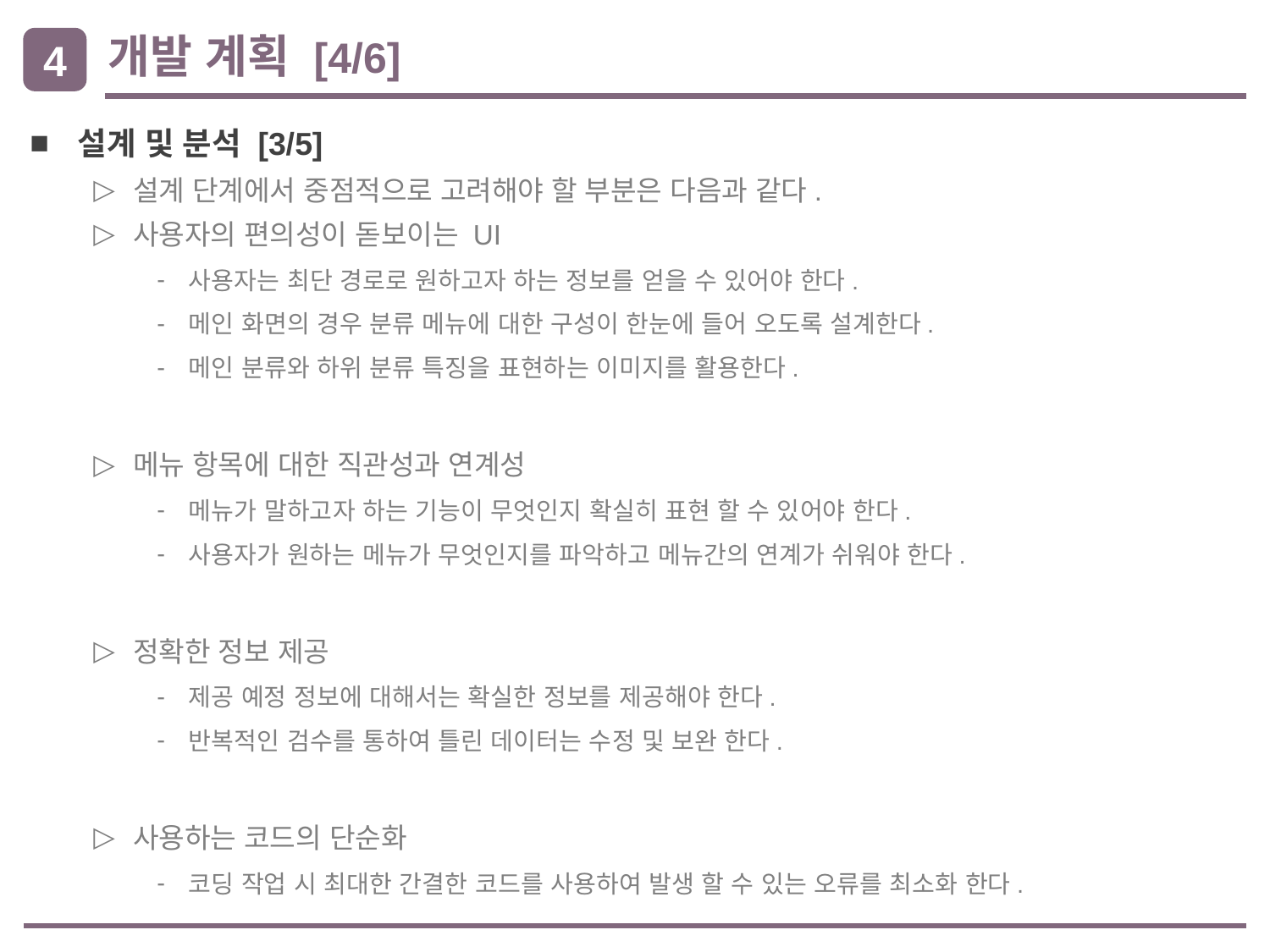

# 개발 계획 [4/6]
4
설계 및 분석 [3/5]
설계 단계에서 중점적으로 고려해야 할 부분은 다음과 같다.
사용자의 편의성이 돋보이는 UI
사용자는 최단 경로로 원하고자 하는 정보를 얻을 수 있어야 한다.
메인 화면의 경우 분류 메뉴에 대한 구성이 한눈에 들어 오도록 설계한다.
메인 분류와 하위 분류 특징을 표현하는 이미지를 활용한다.

메뉴 항목에 대한 직관성과 연계성
메뉴가 말하고자 하는 기능이 무엇인지 확실히 표현 할 수 있어야 한다.
사용자가 원하는 메뉴가 무엇인지를 파악하고 메뉴간의 연계가 쉬워야 한다.

정확한 정보 제공
제공 예정 정보에 대해서는 확실한 정보를 제공해야 한다.
반복적인 검수를 통하여 틀린 데이터는 수정 및 보완 한다.

사용하는 코드의 단순화
코딩 작업 시 최대한 간결한 코드를 사용하여 발생 할 수 있는 오류를 최소화 한다.